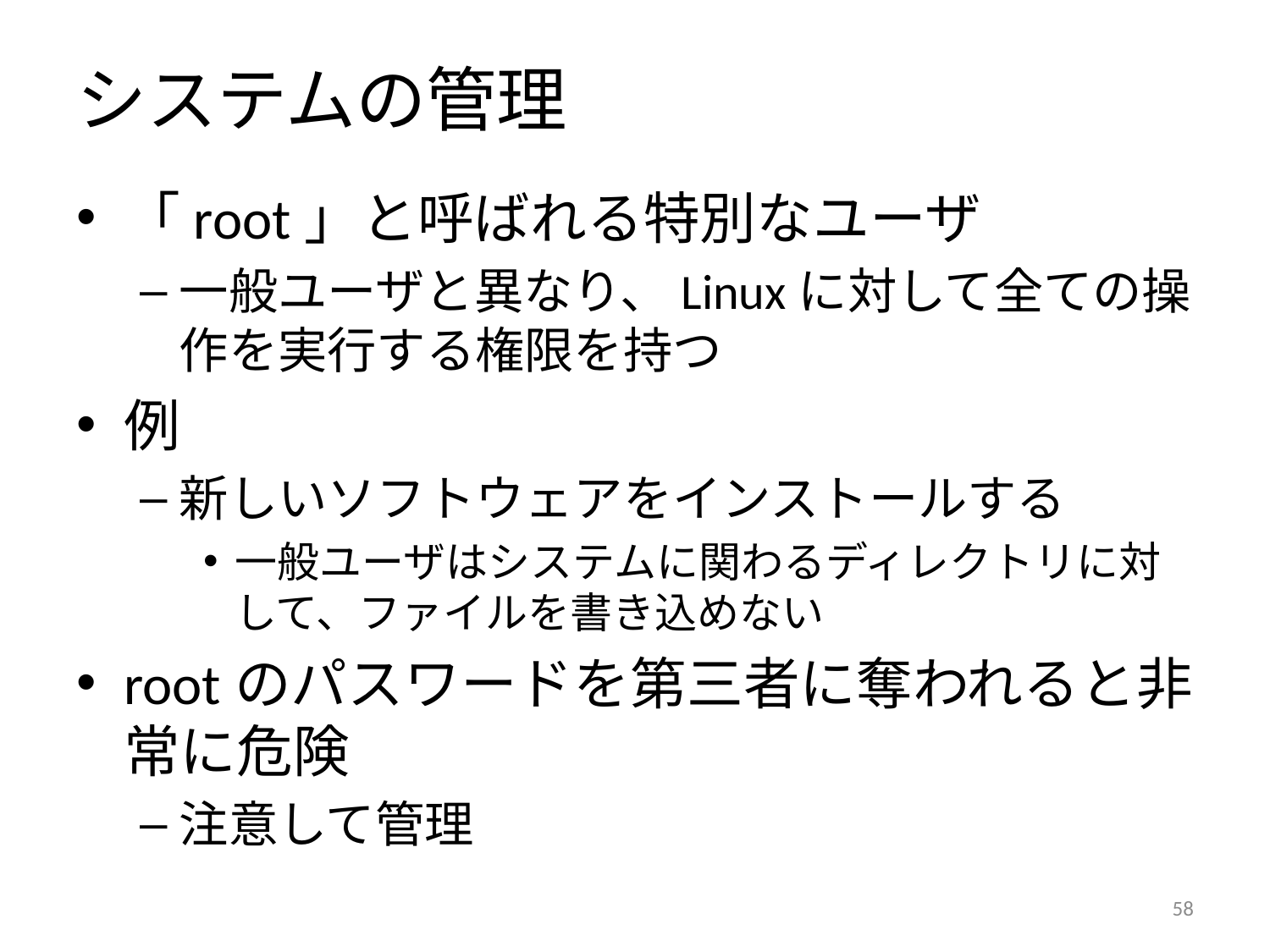

# システムの管理
「root」と呼ばれる特別なユーザ
一般ユーザと異なり、Linuxに対して全ての操作を実行する権限を持つ
例
新しいソフトウェアをインストールする
一般ユーザはシステムに関わるディレクトリに対して、ファイルを書き込めない
rootのパスワードを第三者に奪われると非常に危険
注意して管理
58